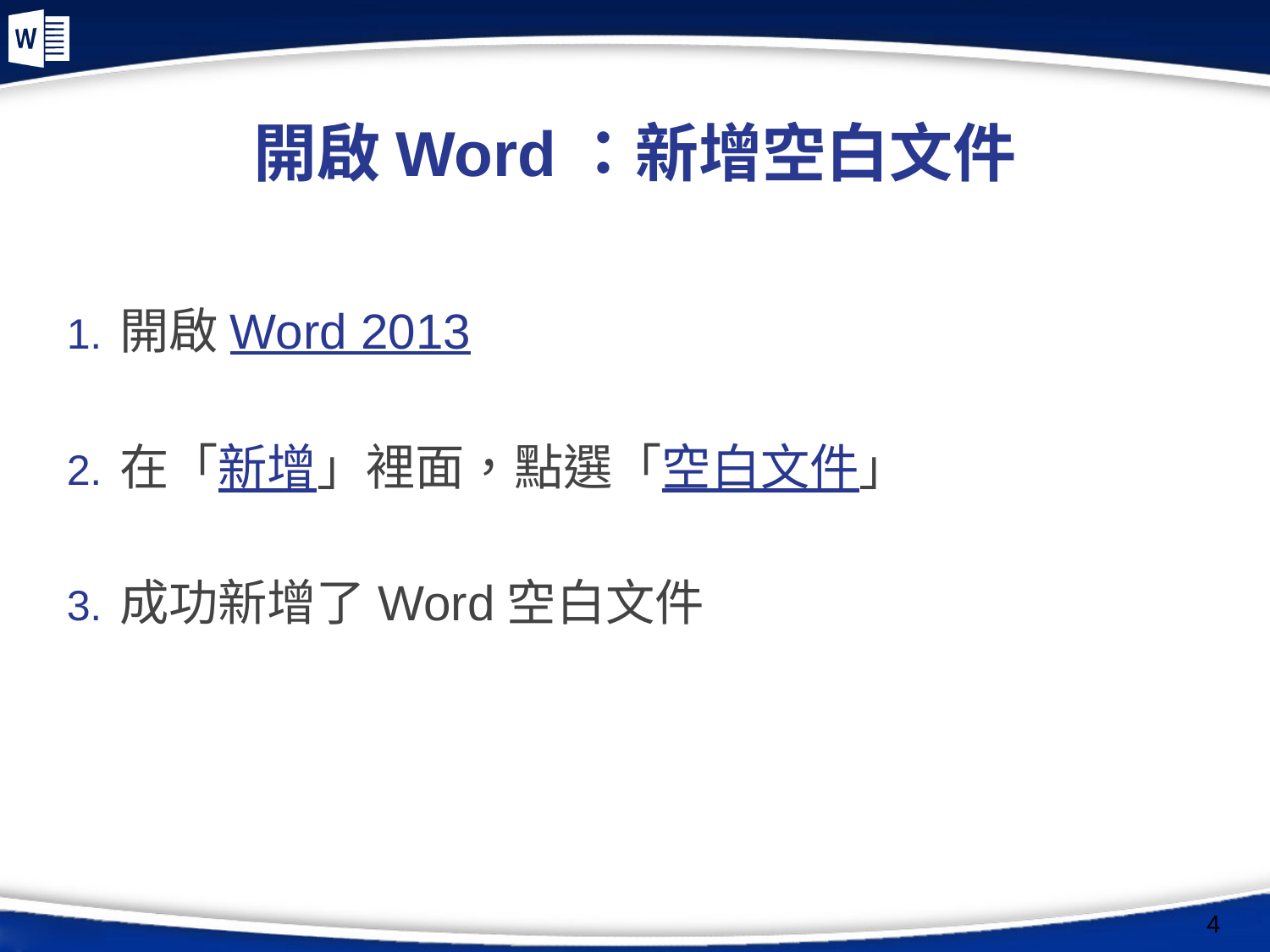

# 開啟Word：新增空白文件
開啟Word 2013
在「新增」裡面，點選「空白文件」
成功新增了Word空白文件
4